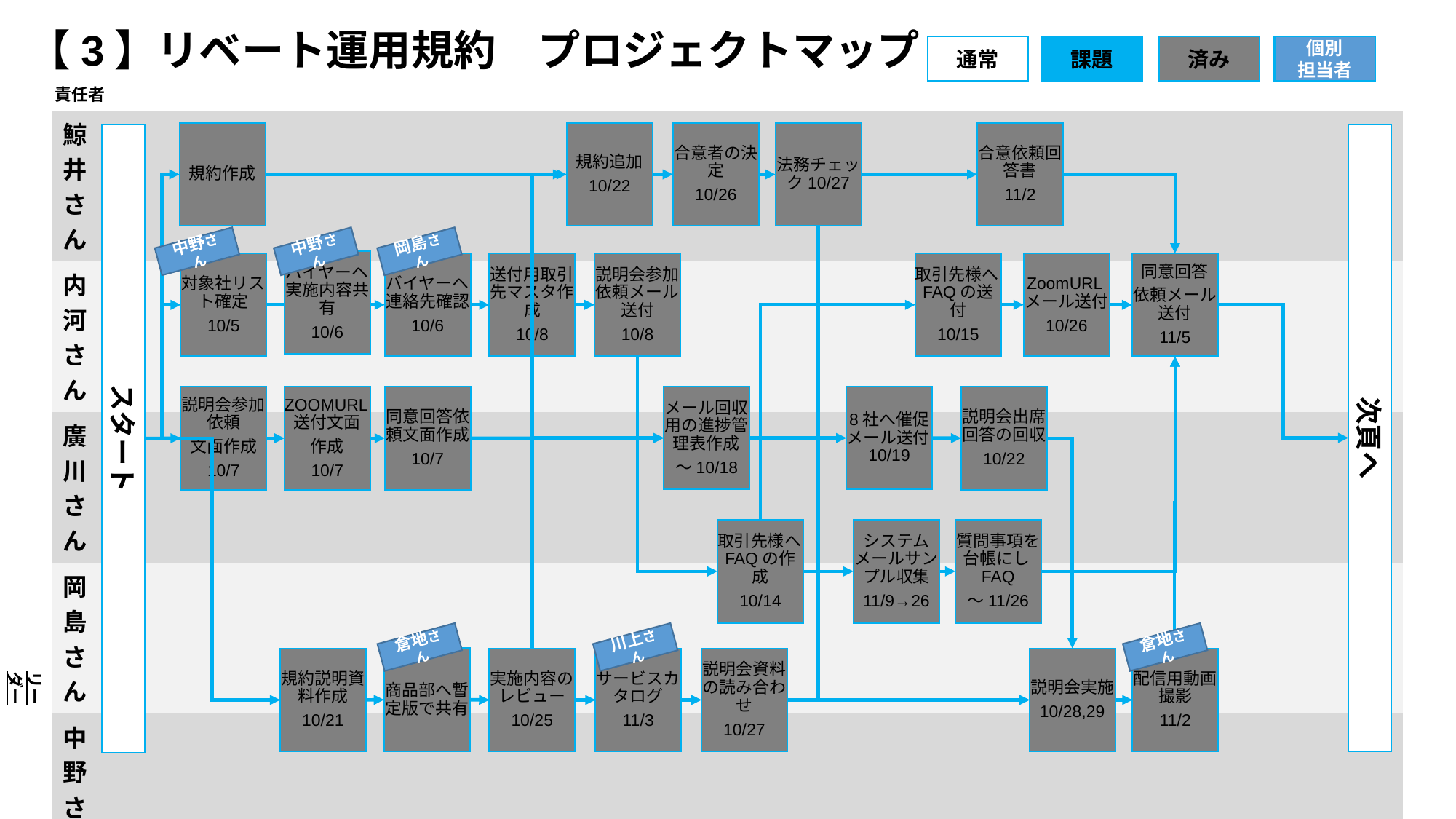

【3】リベート運用規約　プロジェクトマップ
通常
課題
済み
個別
担当者
責任者
| 鯨井さん |  |
| --- | --- |
| 内河さん |  |
| 廣川さん |  |
| 岡島さん |  |
| 中野さん |  |
規約作成
規約追加
10/22
合意者の決定
10/26
法務チェック10/27
合意依頼回答書
11/2
スタート
次頁へ
中野さん
中野さん
岡島さん
バイヤーヘ実施内容共有
10/6
対象社リスト確定
10/5
バイヤーヘ連絡先確認
10/6
送付用取引先マスタ作成
10/8
説明会参加依頼メール送付
10/8
取引先様へFAQの送付
10/15
ZoomURLメール送付
10/26
同意回答
依頼メール送付
11/5
メール回収用の進捗管理表作成
～10/18
8社へ催促メール送付10/19
説明会参加依頼
文面作成
10/7
ZOOMURL送付文面
作成
10/7
同意回答依頼文面作成
10/7
説明会出席回答の回収
10/22
取引先様へFAQの作成
10/14
システムメールサンプル収集
11/9→26
質問事項を台帳にしFAQ
～11/26
倉地さん
川上さん
倉地さん
商品部へ暫定版で共有
規約説明資料作成
10/21
実施内容のレビュー
10/25
サービスカタログ
11/3
説明会資料の読み合わせ
10/27
説明会実施
10/28,29
配信用動画撮影
11/2
リーダー